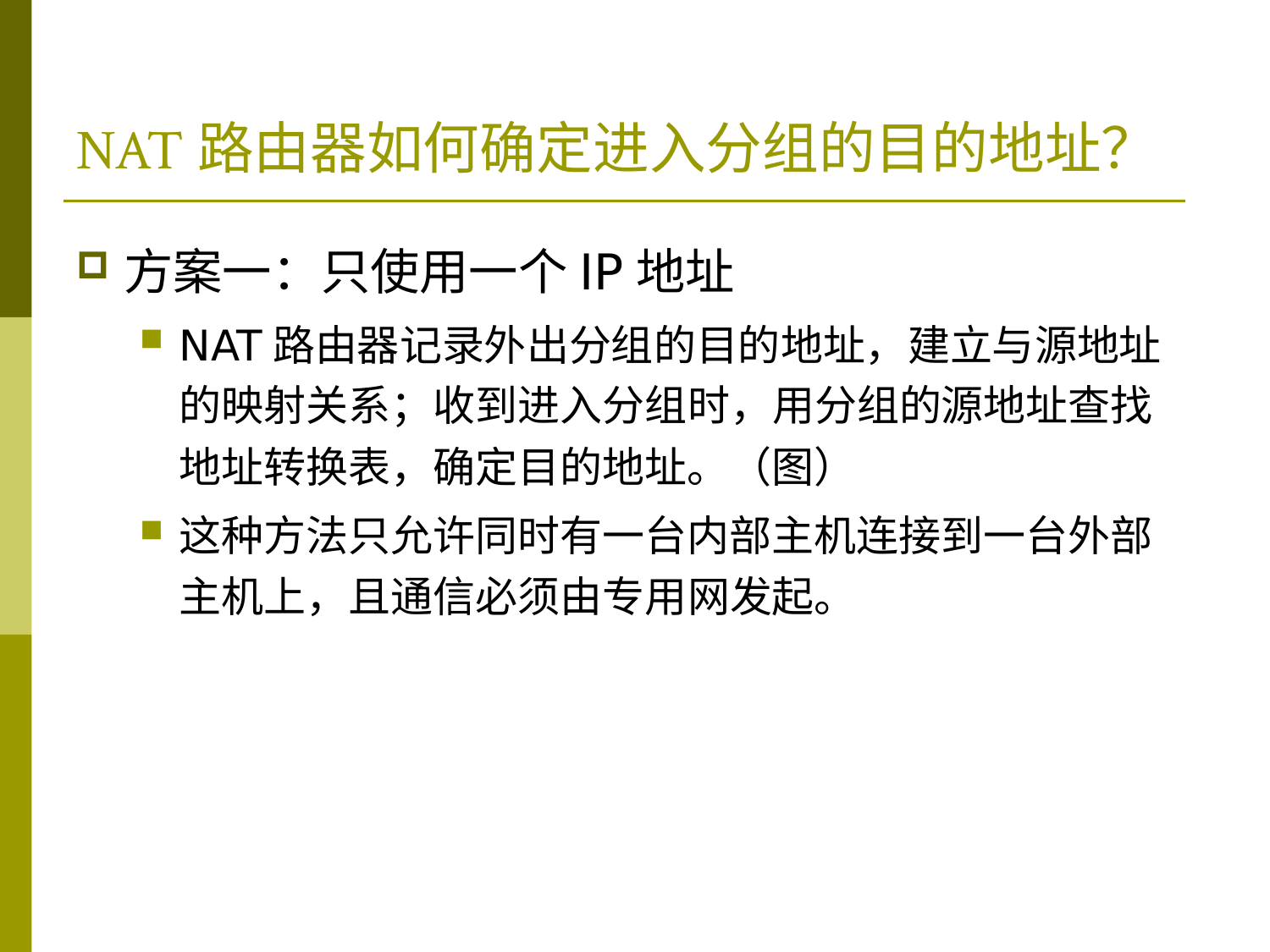

# NAT路由器如何确定进入分组的目的地址？
方案一：只使用一个IP地址
NAT路由器记录外出分组的目的地址，建立与源地址的映射关系；收到进入分组时，用分组的源地址查找地址转换表，确定目的地址。（图）
这种方法只允许同时有一台内部主机连接到一台外部主机上，且通信必须由专用网发起。